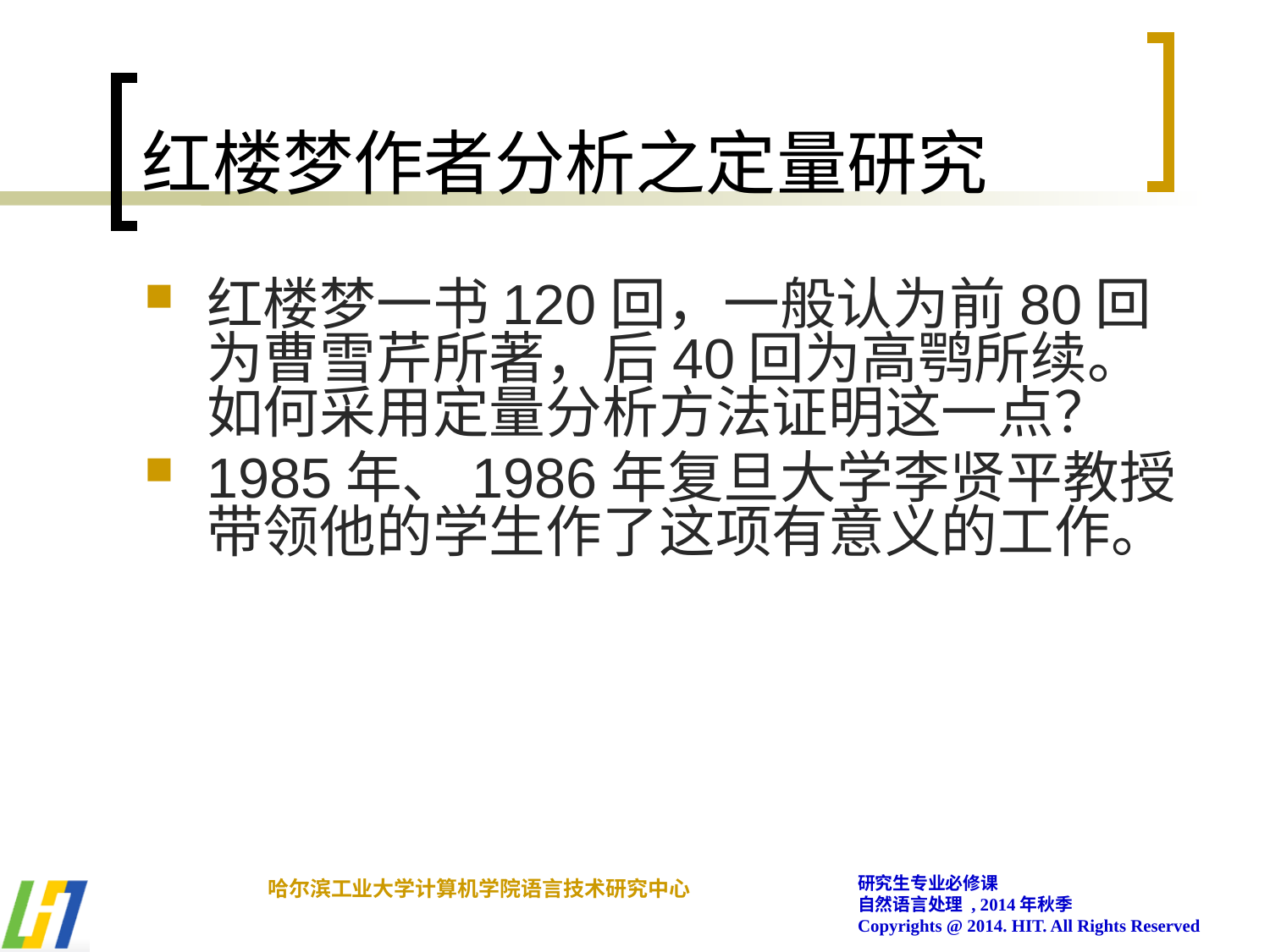

# 红楼梦作者分析之定量研究
红楼梦一书120回，一般认为前80回为曹雪芹所著，后40回为高鹗所续。如何采用定量分析方法证明这一点？
1985年、1986年复旦大学李贤平教授带领他的学生作了这项有意义的工作。
研究生专业必修课
自然语言处理 , 2014年秋季
Copyrights @ 2014. HIT. All Rights Reserved
哈尔滨工业大学计算机学院语言技术研究中心